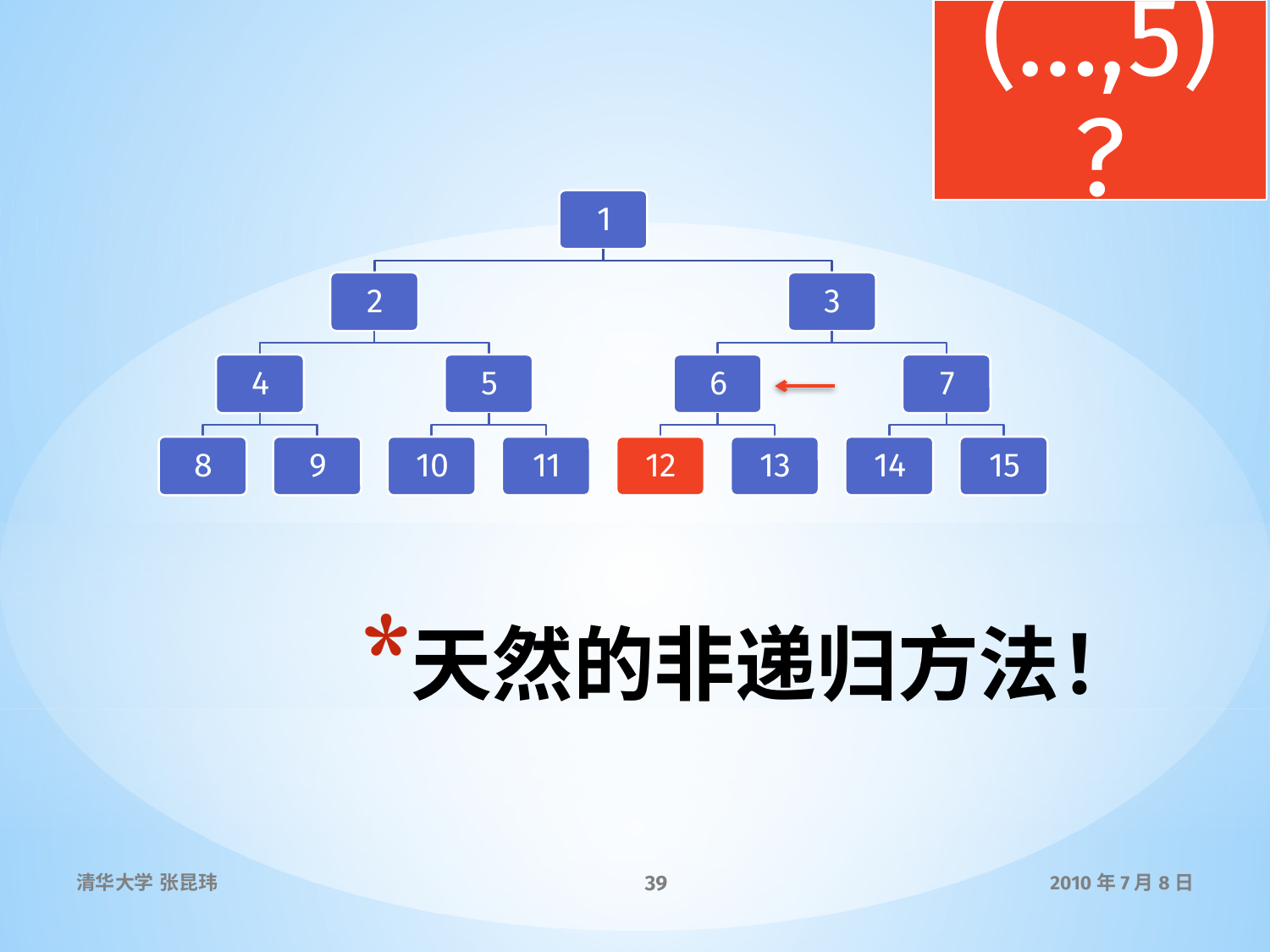

(…,5)?
1
2
4
8
9
5
10
11
3
6
12
13
7
14
15
# 天然的非递归方法！
清华大学 张昆玮
39
2010年7月8日